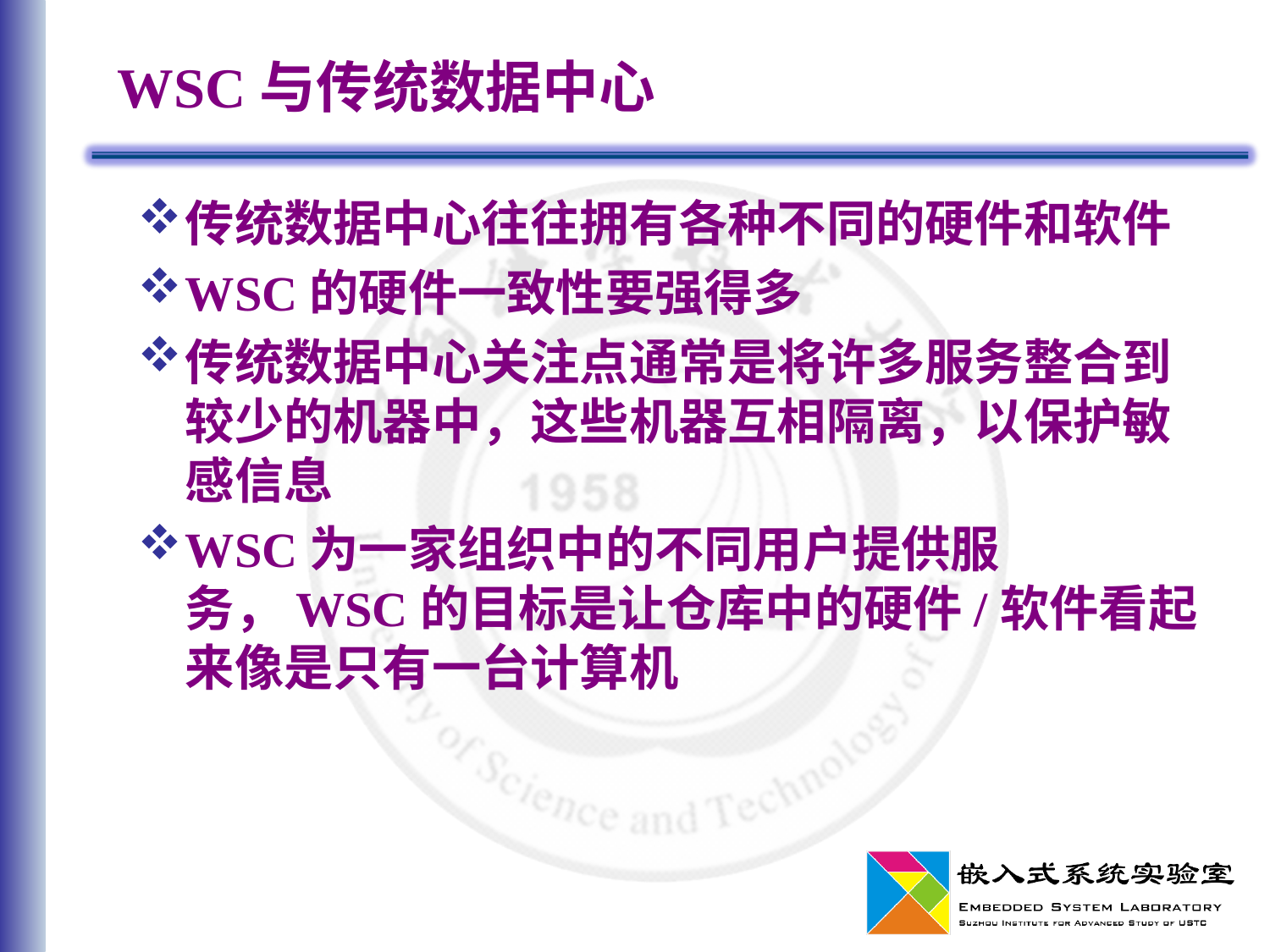

# WSC与传统数据中心
传统数据中心往往拥有各种不同的硬件和软件
WSC的硬件一致性要强得多
传统数据中心关注点通常是将许多服务整合到较少的机器中，这些机器互相隔离，以保护敏感信息
WSC为一家组织中的不同用户提供服务，WSC的目标是让仓库中的硬件/软件看起来像是只有一台计算机